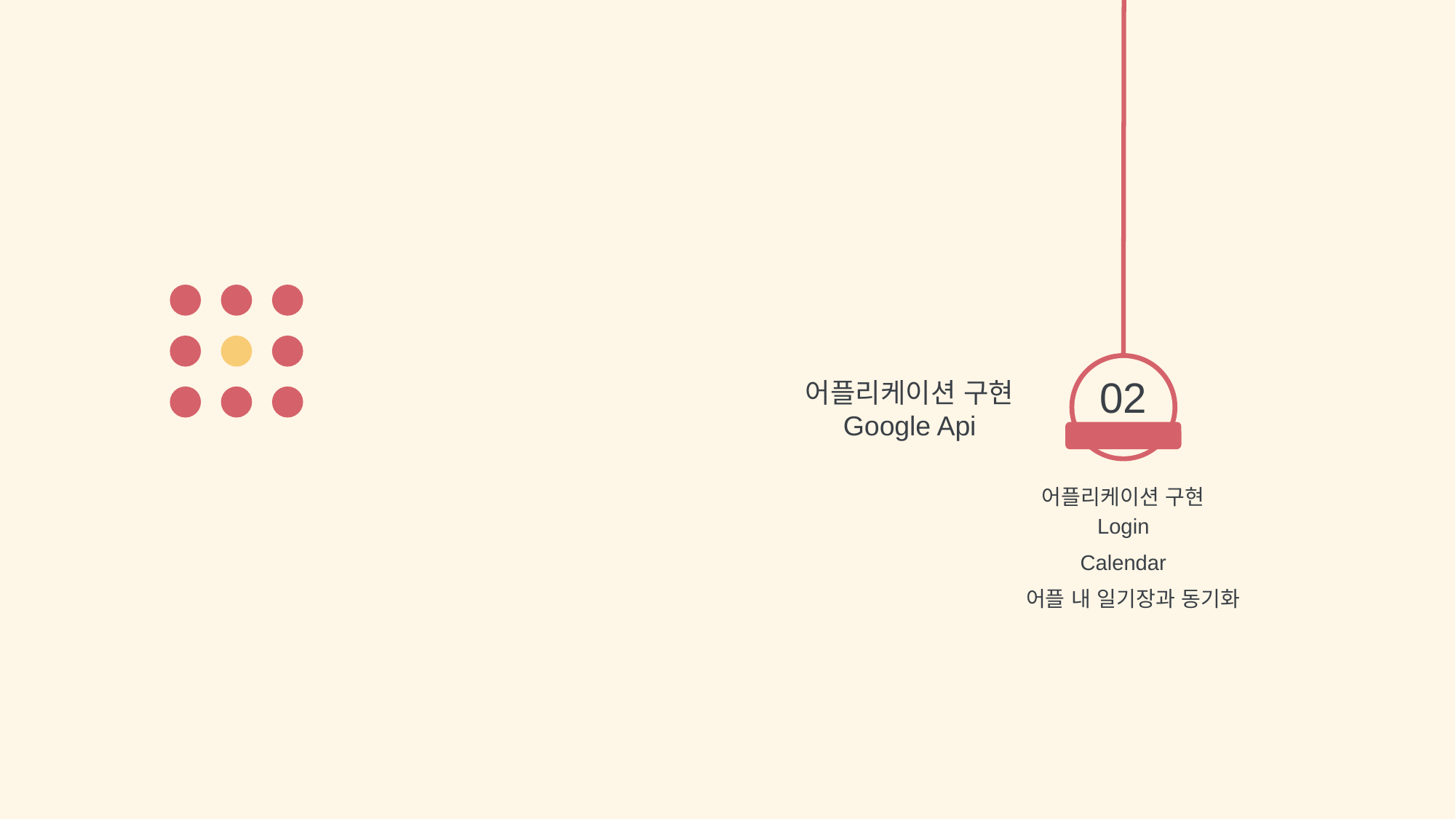

02

어플리케이션 구현
Google Api

어플리케이션 구현
Login
Calendar
어플 내 일기장과 동기화